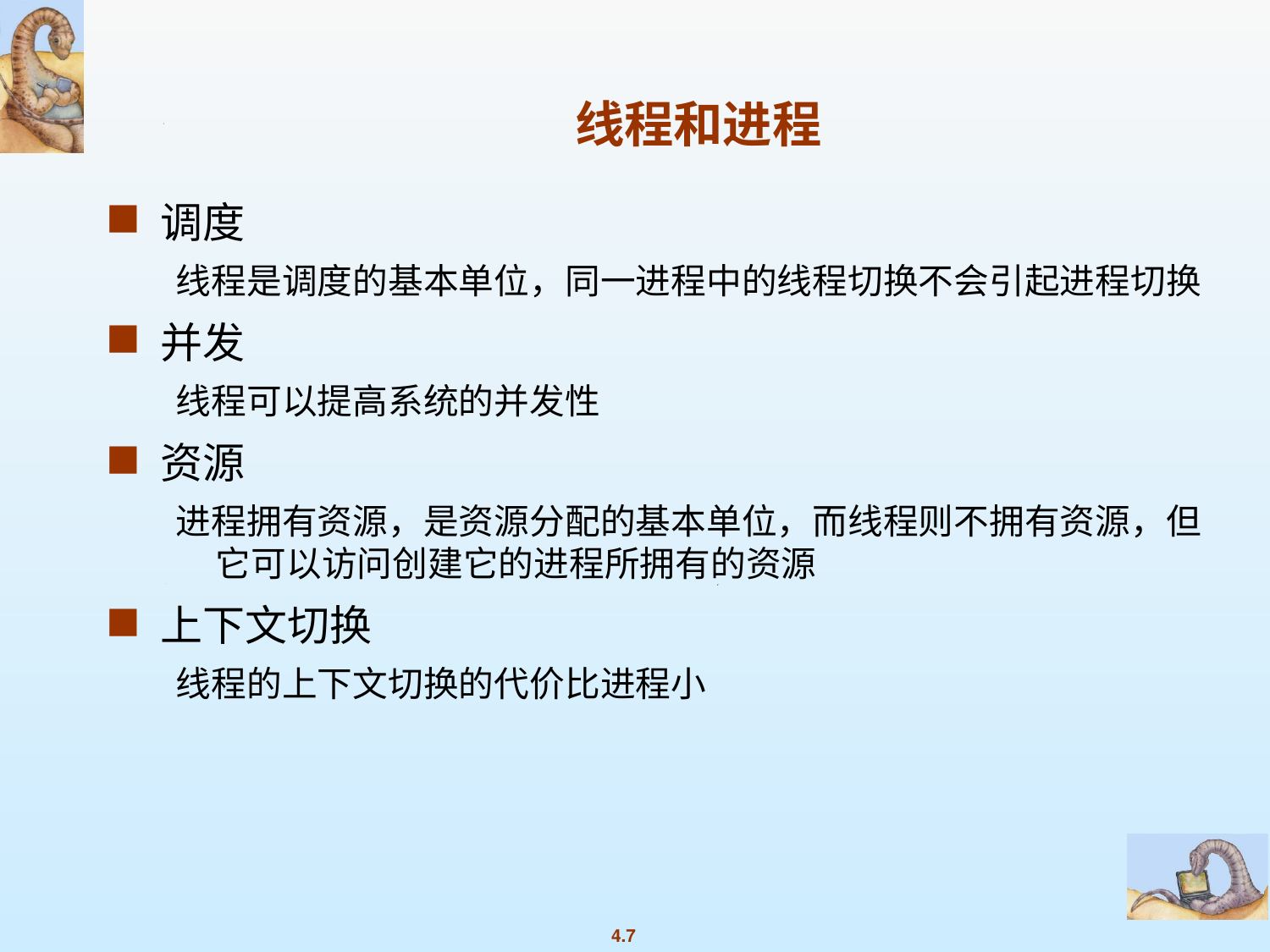

# 线程和进程
调度
线程是调度的基本单位，同一进程中的线程切换不会引起进程切换
并发
线程可以提高系统的并发性
资源
进程拥有资源，是资源分配的基本单位，而线程则不拥有资源，但它可以访问创建它的进程所拥有的资源
上下文切换
线程的上下文切换的代价比进程小